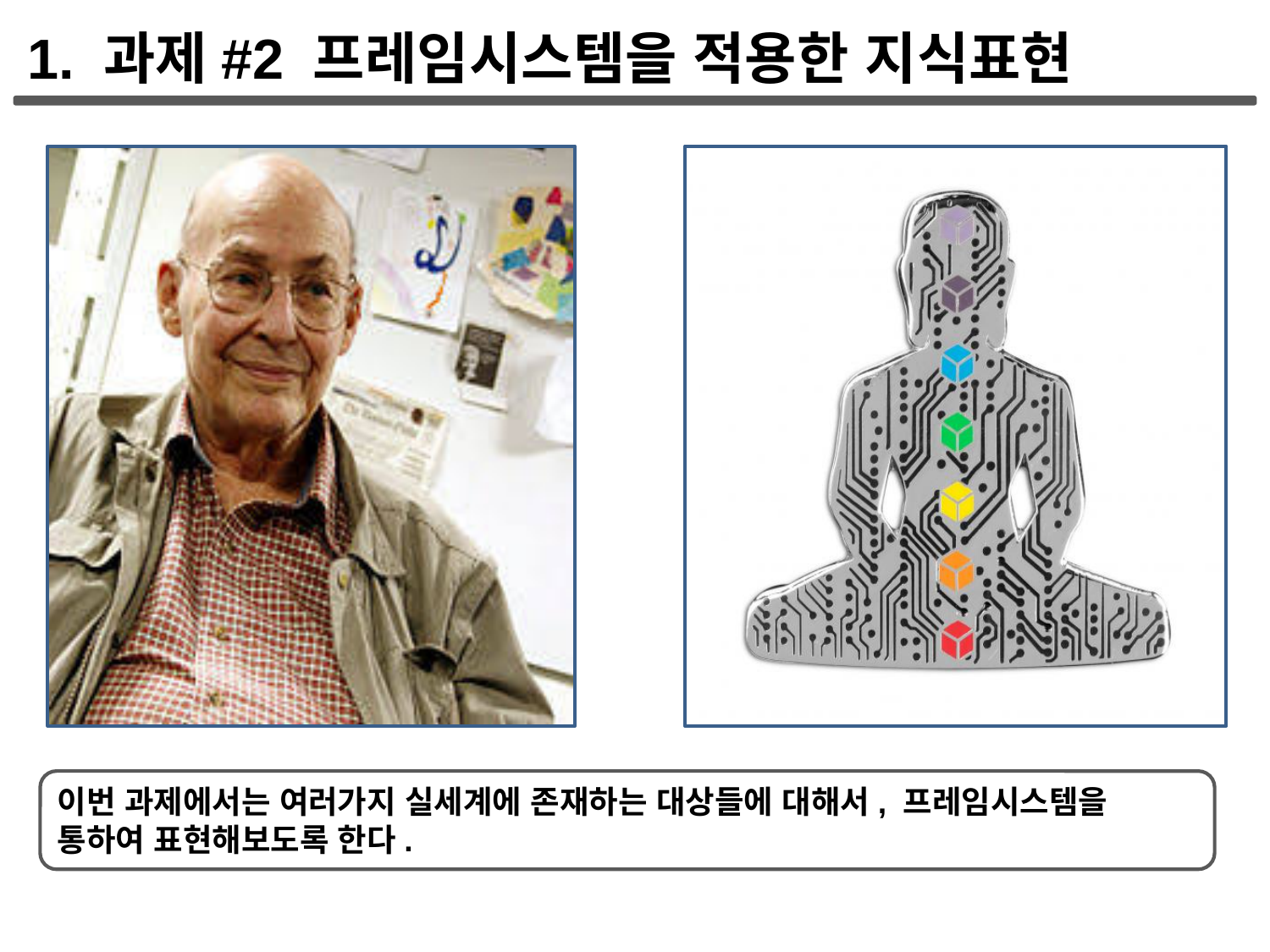

1. 과제#2 프레임시스템을 적용한 지식표현

이번 과제에서는 여러가지 실세계에 존재하는 대상들에 대해서, 프레임시스템을
통하여 표현해보도록 한다.